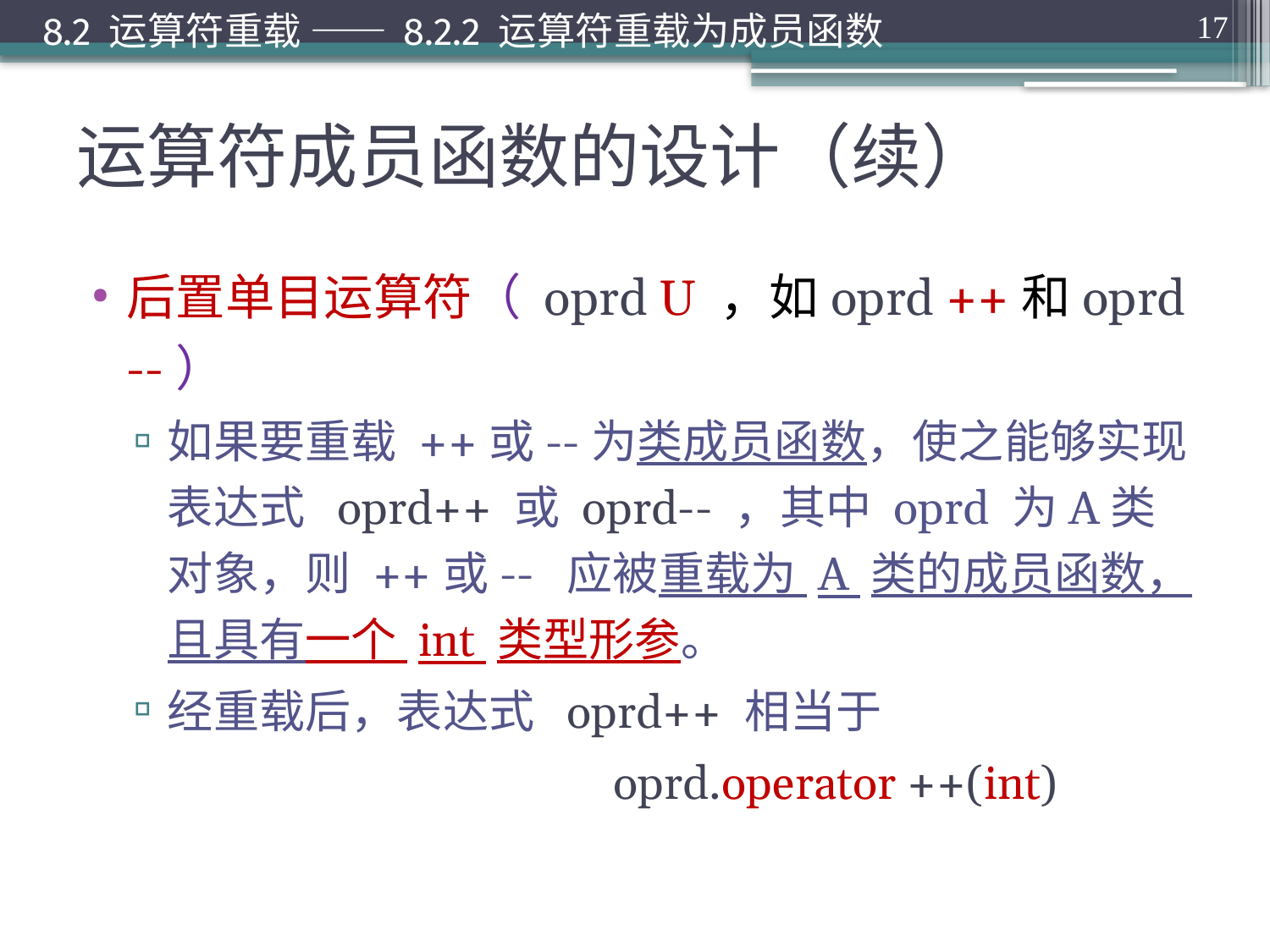

8.2 运算符重载 —— 8.2.2 运算符重载为成员函数
17
# 运算符成员函数的设计（续）
后置单目运算符（ oprd U ，如oprd ++和oprd --）
如果要重载 ++或--为类成员函数，使之能够实现表达式  oprd++ 或 oprd-- ，其中 oprd 为A类对象，则 ++或--  应被重载为 A 类的成员函数，且具有一个 int 类型形参。
经重载后，表达式  oprd++ 相当于
			         oprd.operator ++(int)